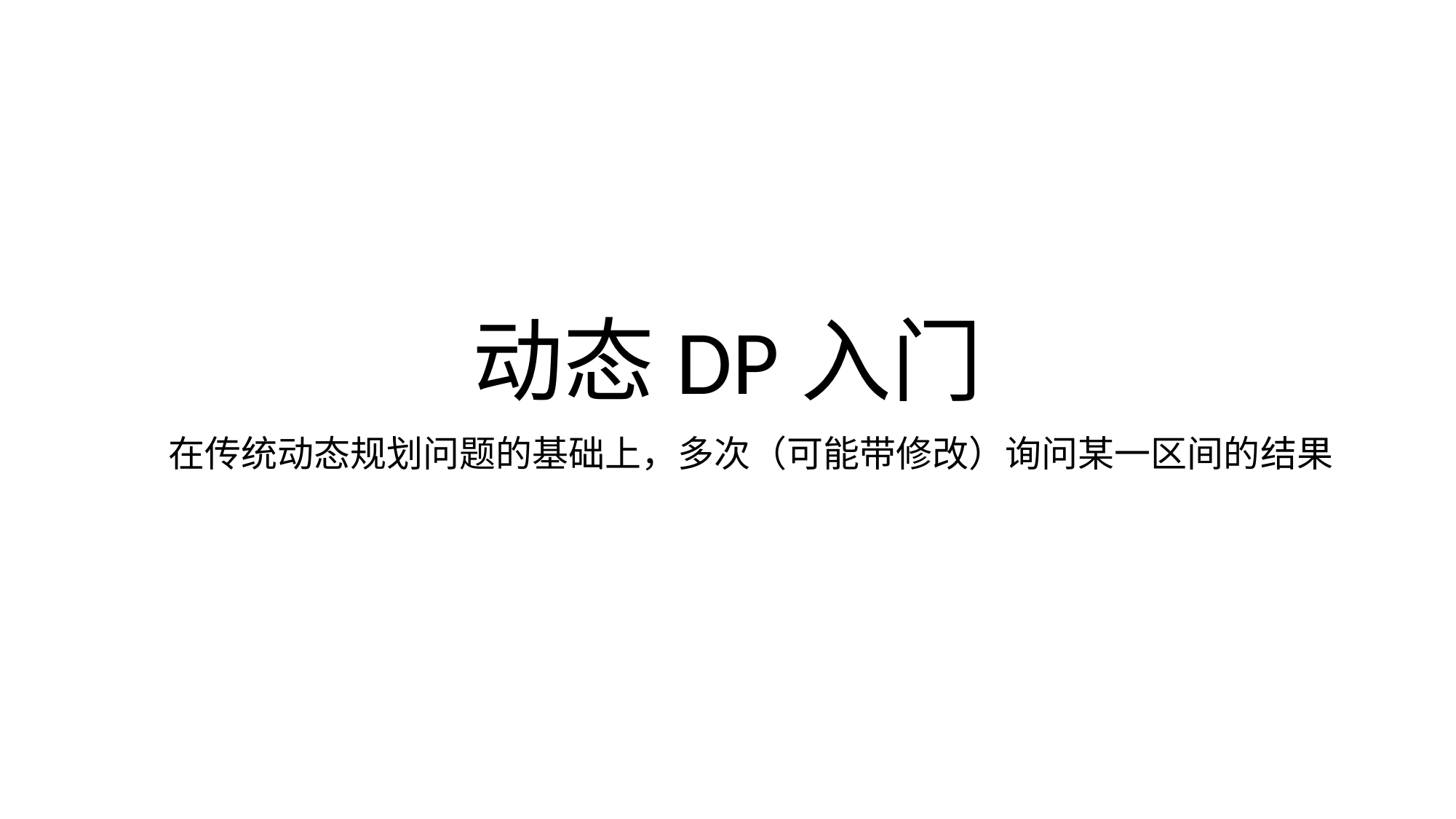

# 动态DP入门
在传统动态规划问题的基础上，多次（可能带修改）询问某一区间的结果